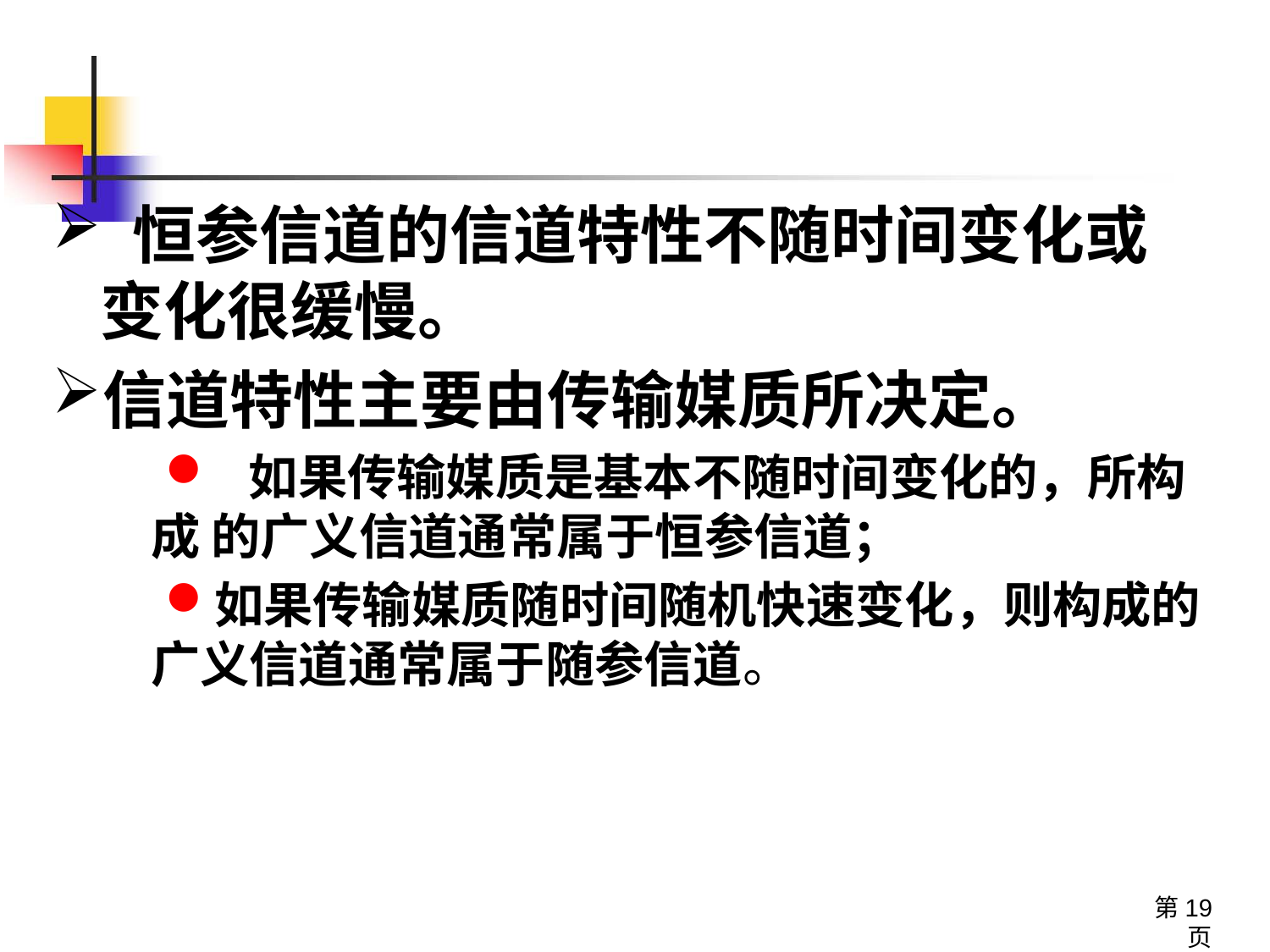

恒参信道的信道特性不随时间变化或变化很缓慢。
信道特性主要由传输媒质所决定。
  如果传输媒质是基本不随时间变化的，所构成 的广义信道通常属于恒参信道；
如果传输媒质随时间随机快速变化，则构成的广义信道通常属于随参信道。
第19页